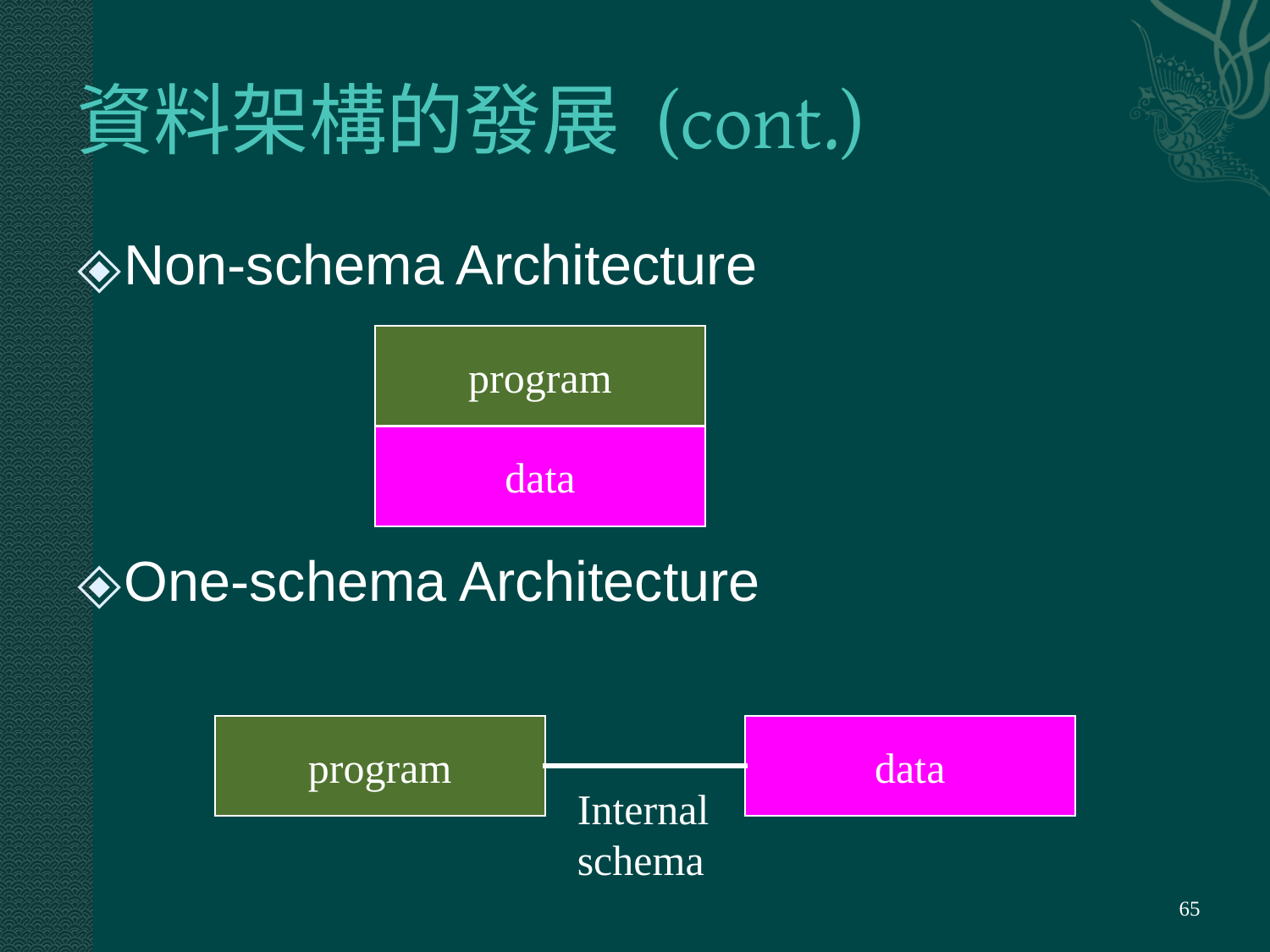

# 資料架構的發展 (cont.)
Non-schema Architecture

One-schema Architecture
program
data
program
data
Internal
schema
65